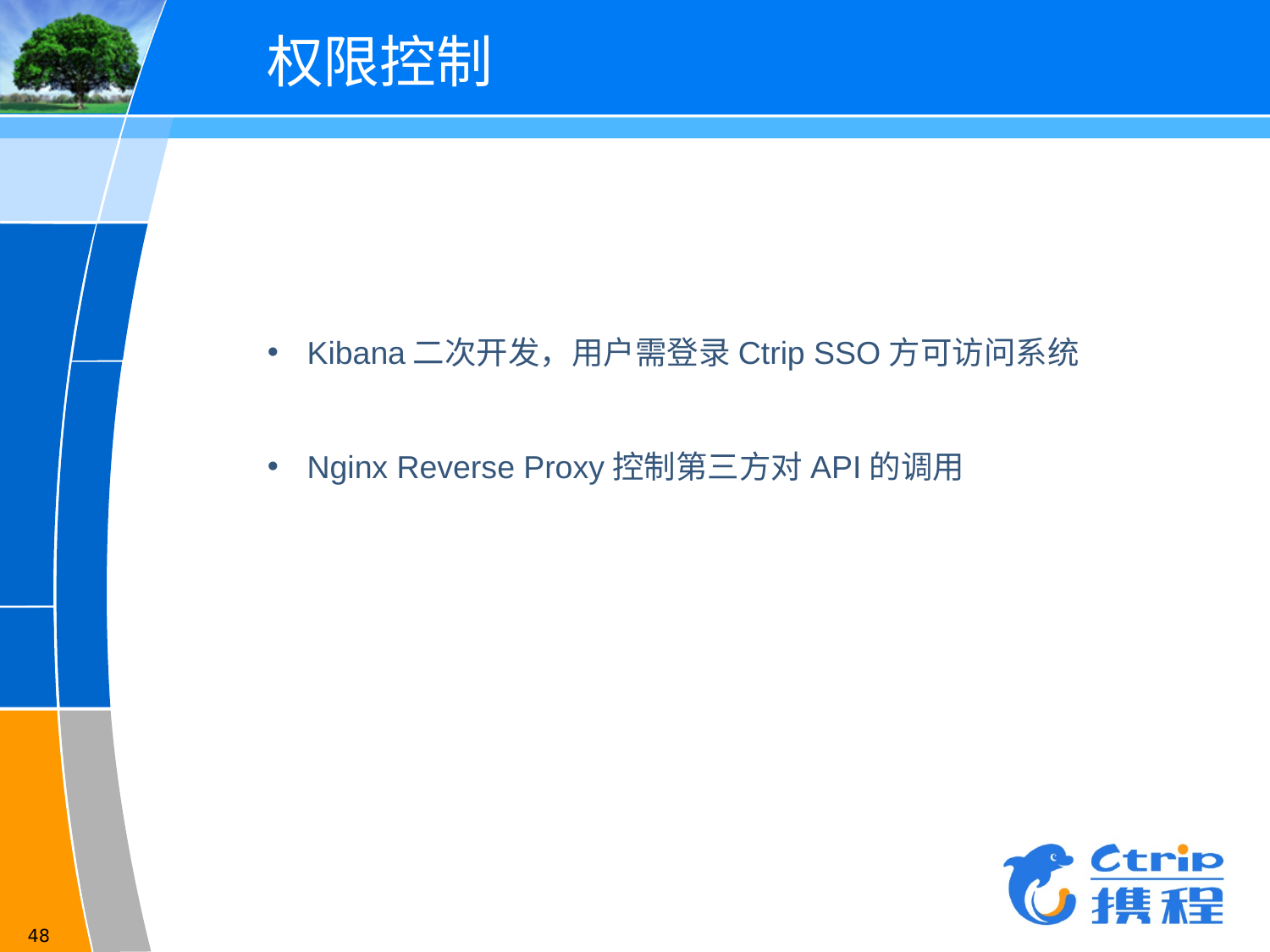

# 权限控制
Kibana二次开发，用户需登录Ctrip SSO方可访问系统
Nginx Reverse Proxy控制第三方对API的调用

48